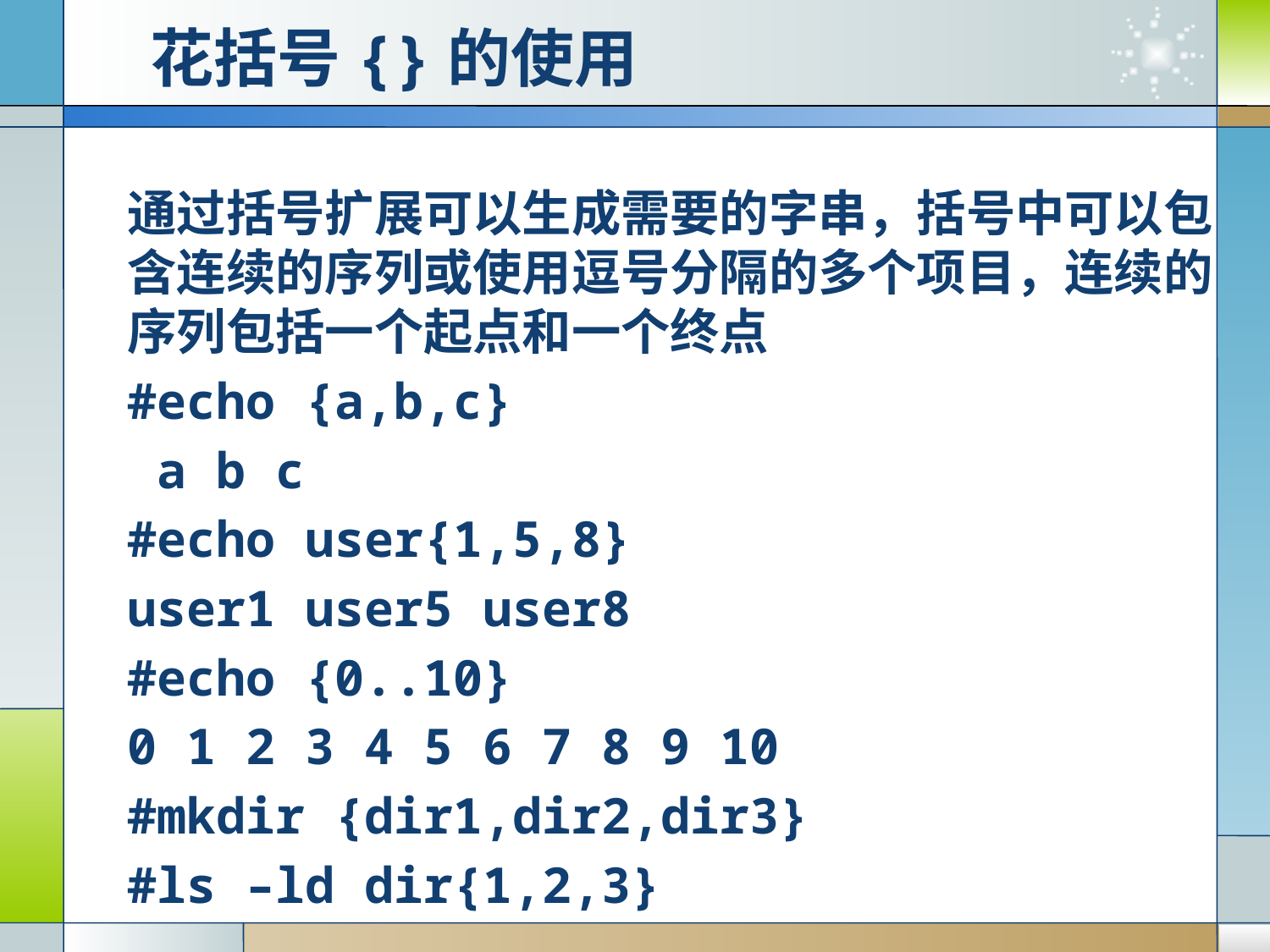

# 花括号{}的使用
通过括号扩展可以生成需要的字串，括号中可以包含连续的序列或使用逗号分隔的多个项目，连续的序列包括一个起点和一个终点
#echo {a,b,c}
 a b c
#echo user{1,5,8}
user1 user5 user8
#echo {0..10}
0 1 2 3 4 5 6 7 8 9 10
#mkdir {dir1,dir2,dir3}
#ls –ld dir{1,2,3}